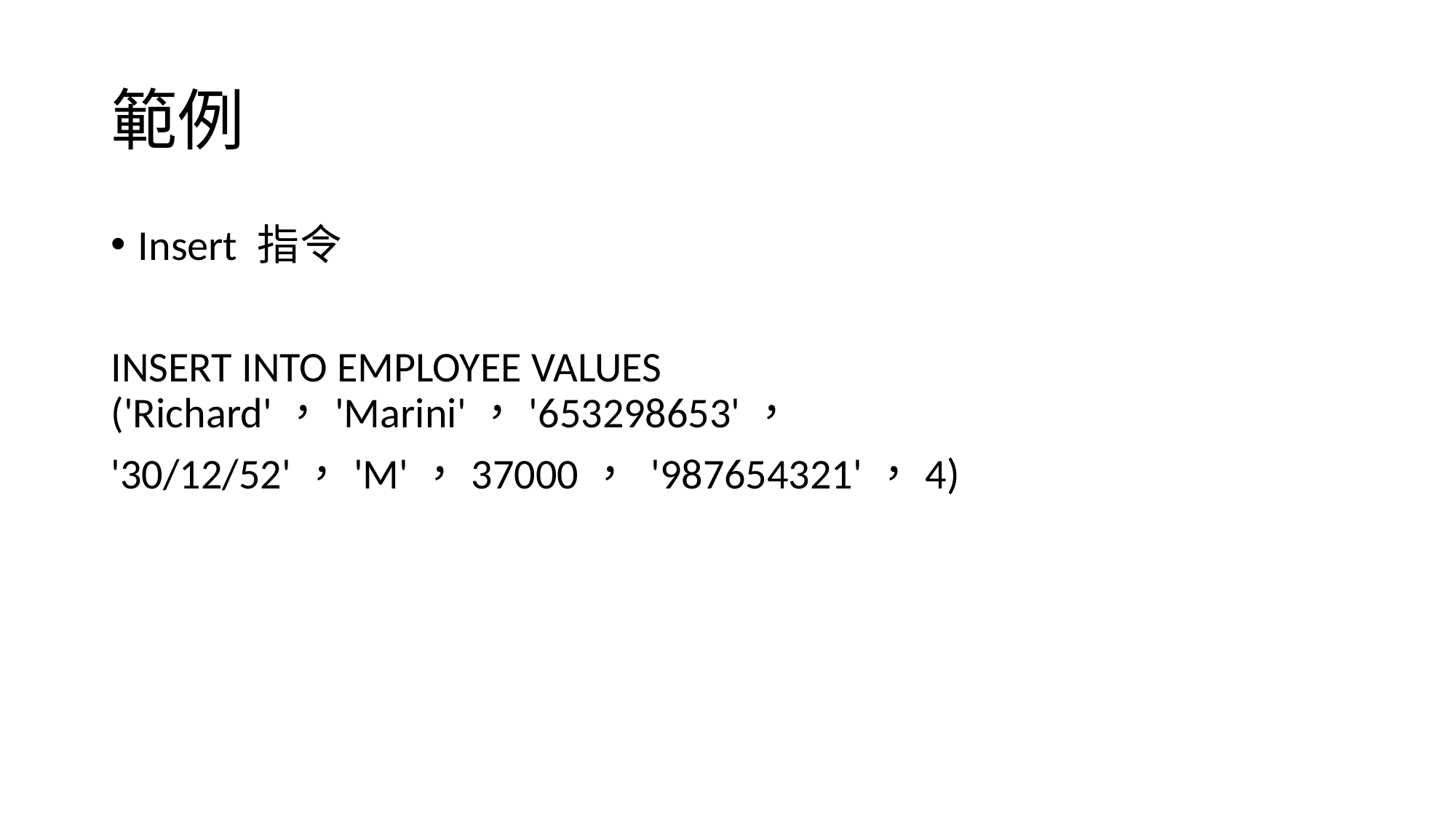

# 範例
Insert 指令

INSERT INTO EMPLOYEE VALUES ('Richard'，'Marini'，'653298653'，
'30/12/52'，'M'，37000， '987654321'，4)